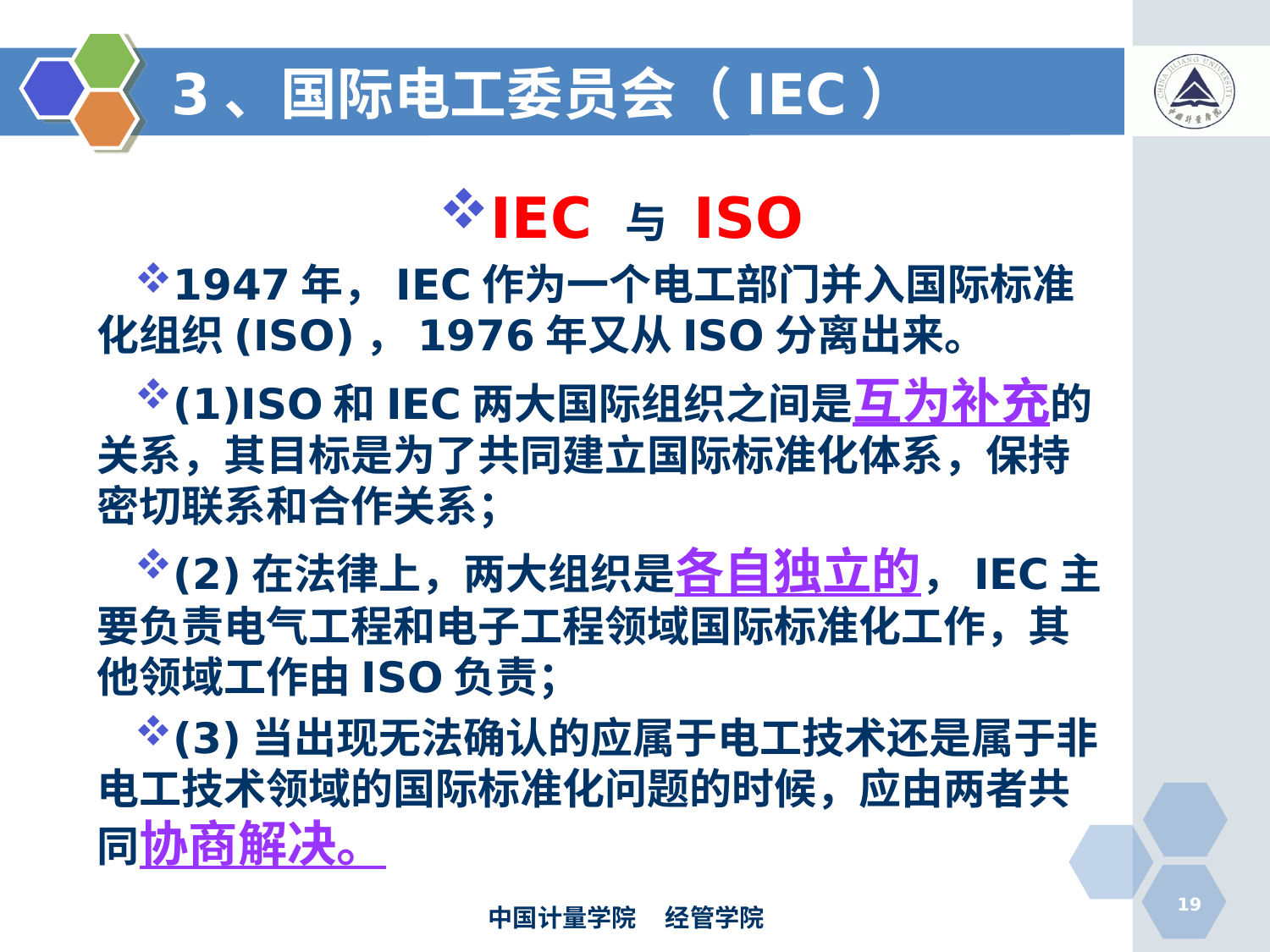

# 3、国际电工委员会（IEC）
IEC 与 ISO
1947年，IEC作为一个电工部门并入国际标准化组织(ISO)，1976年又从ISO分离出来。
(1)ISO和IEC两大国际组织之间是互为补充的关系，其目标是为了共同建立国际标准化体系，保持密切联系和合作关系；
(2)在法律上，两大组织是各自独立的，IEC主要负责电气工程和电子工程领域国际标准化工作，其他领域工作由ISO负责；
(3)当出现无法确认的应属于电工技术还是属于非电工技术领域的国际标准化问题的时候，应由两者共同协商解决。
19
中国计量学院     经管学院